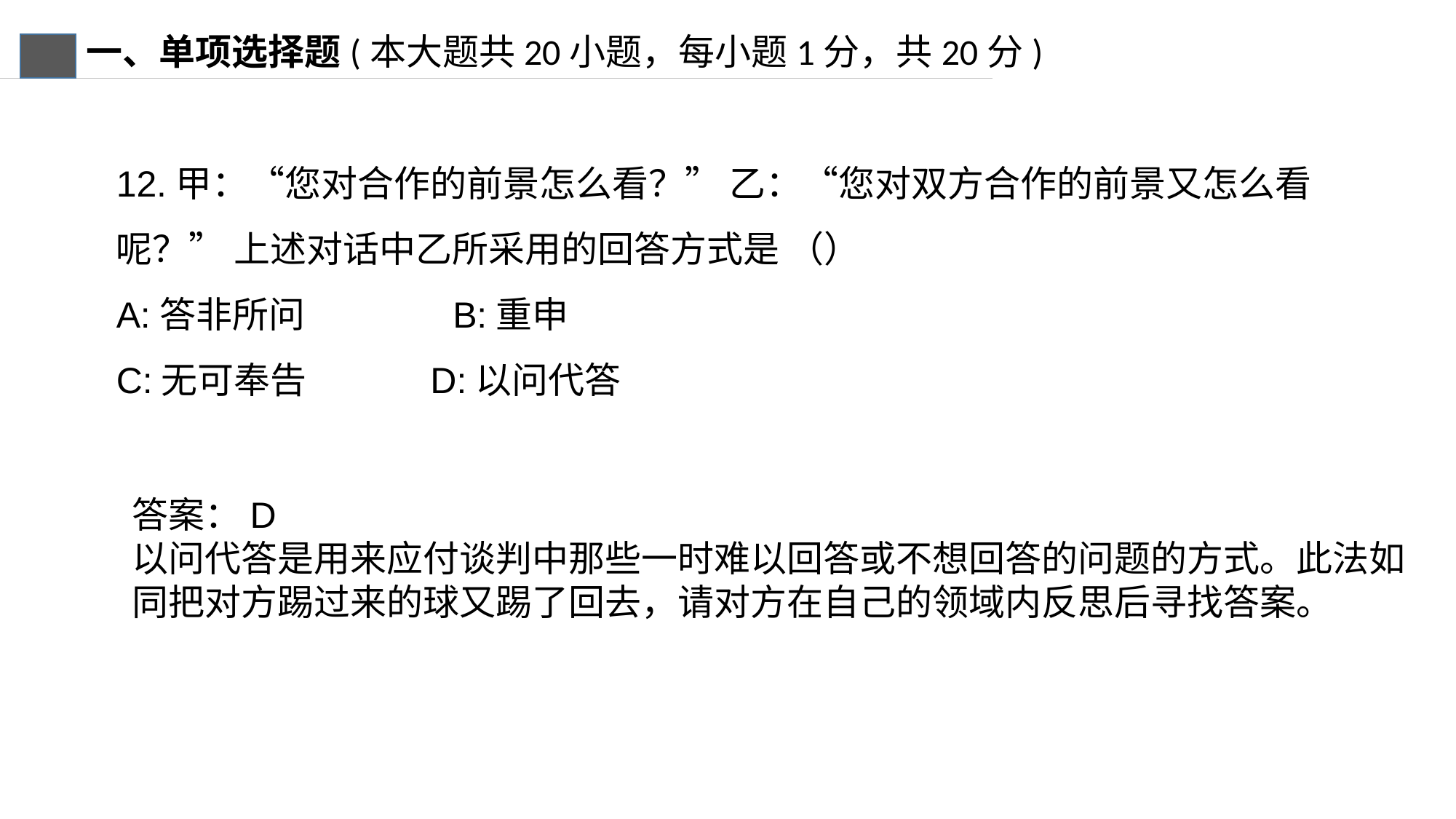

一、单项选择题(本大题共20小题，每小题1分，共20分)

12.甲：“您对合作的前景怎么看？” 乙：“您对双方合作的前景又怎么看呢？” 上述对话中乙所采用的回答方式是 （）
A:答非所问                 B:重申
C:无可奉告              D:以问代答
答案：D
以问代答是用来应付谈判中那些一时难以回答或不想回答的问题的方式。此法如同把对方踢过来的球又踢了回去，请对方在自己的领域内反思后寻找答案。